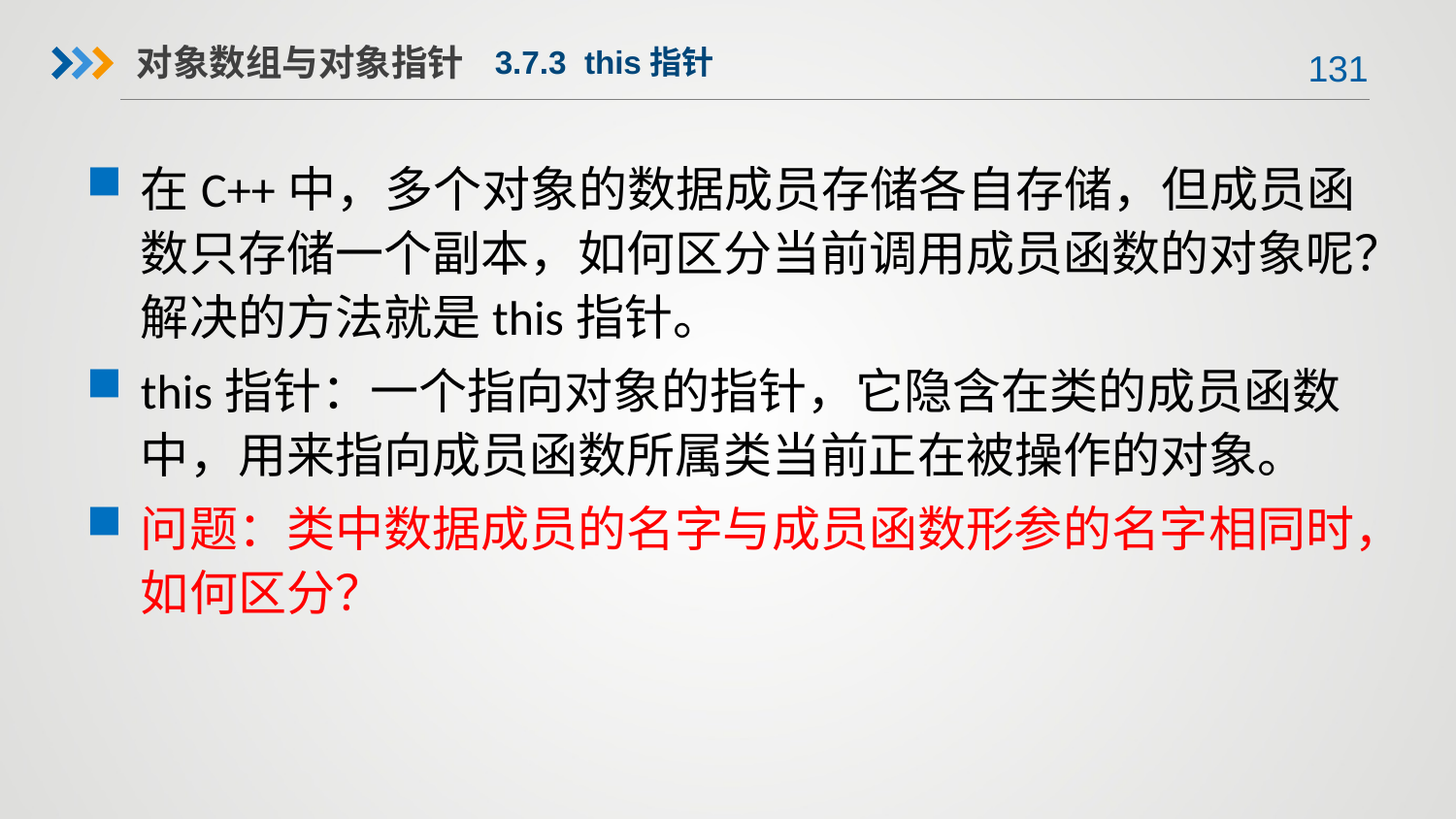

对象数组与对象指针
3.7.3  this指针
在C++中，多个对象的数据成员存储各自存储，但成员函数只存储一个副本，如何区分当前调用成员函数的对象呢？解决的方法就是this指针。
this指针：一个指向对象的指针，它隐含在类的成员函数中，用来指向成员函数所属类当前正在被操作的对象。
问题：类中数据成员的名字与成员函数形参的名字相同时，如何区分？